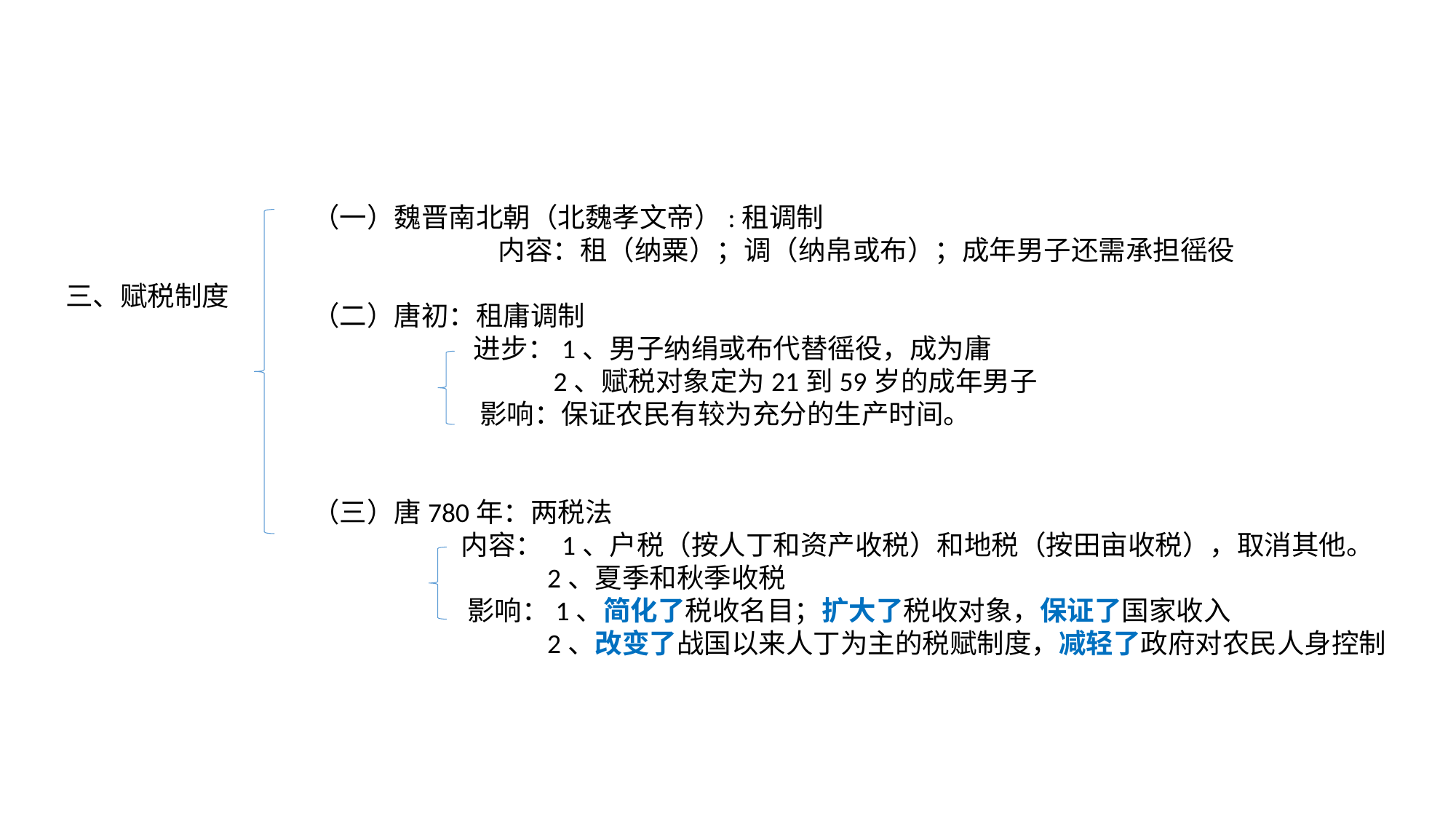

（一）魏晋南北朝（北魏孝文帝）:租调制
                             内容：租（纳粟）；调（纳帛或布）；成年男子还需承担徭役

（二）唐初：租庸调制
                         进步：1、男子纳绢或布代替徭役，成为庸
                                       2、赋税对象定为21到59岁的成年男子
                          影响：保证农民有较为充分的生产时间。

（三）唐780年：两税法
                       内容：  1、户税（按人丁和资产收税）和地税（按田亩收税），取消其他。
                                      2、夏季和秋季收税
                        影响：1、简化了税收名目；扩大了税收对象，保证了国家收入
                                      2、改变了战国以来人丁为主的税赋制度，减轻了政府对农民人身控制

三、赋税制度